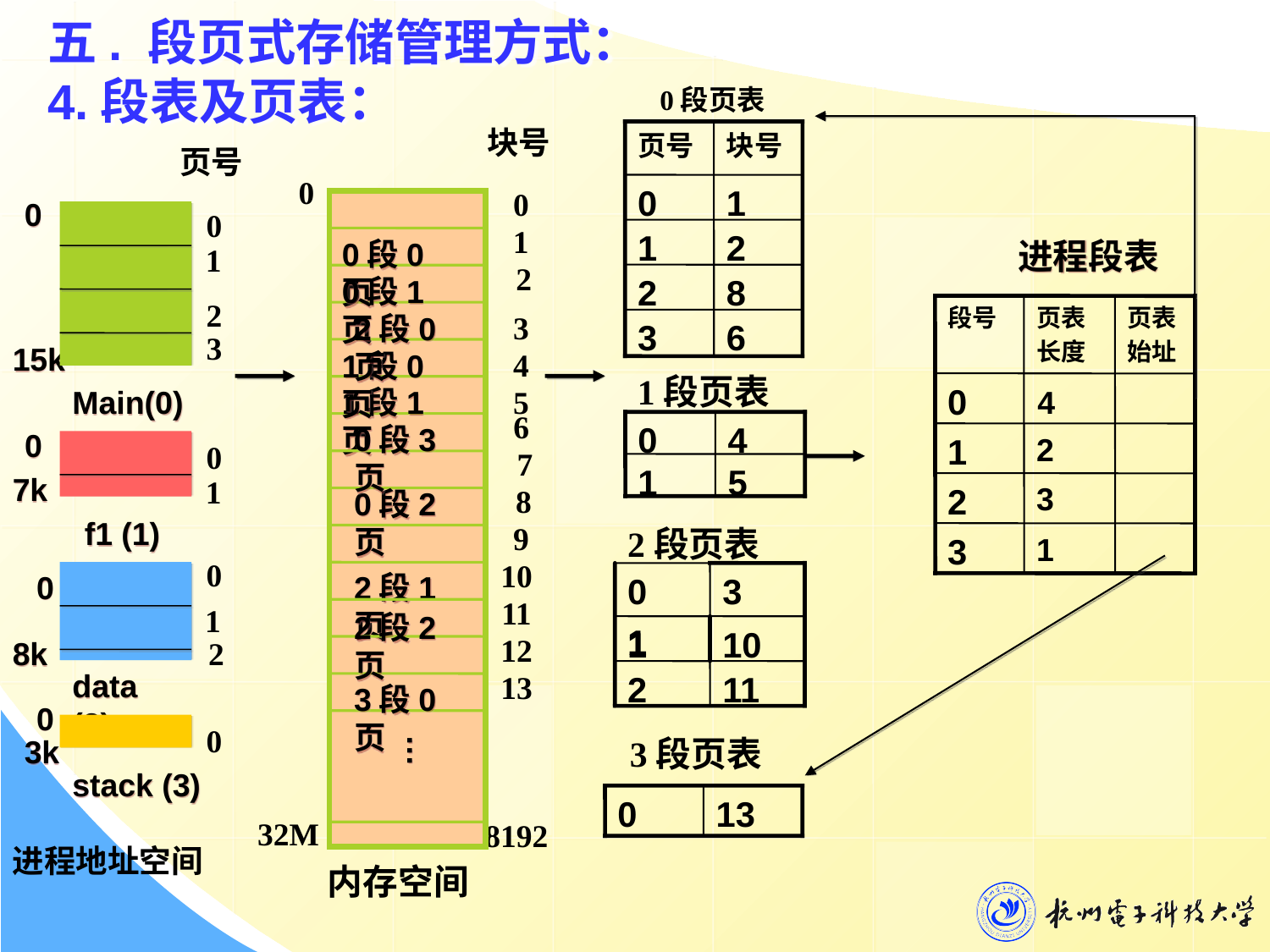

五. 段页式存储管理方式：
4.段表及页表：
0段页表
页号

块号
0

1
1

2
2

8

3
6

块号
0
0

1

0段0页
2

0段1页

3
2段0页
4

1段0页

5
1段1页
6

0段3页
7

8
0段2页

9

10
2段1页

11

2段2页
12

13
3段0页

…

32M
8192

进程段表
段号

页表
长度

页表
始址

0

4
1

2

2

3

3

1

页号
0
0

1

2
3
15k

Main(0)
0

0
7k
1

f1 (1)
0
0

8k
2

data (2)
0
0

3k
stack (3)
进程地址空间
1段页表
0

4

1

5

2段页表
0

3

1
1

10

2

11

1
3段页表
0

13

内存空间